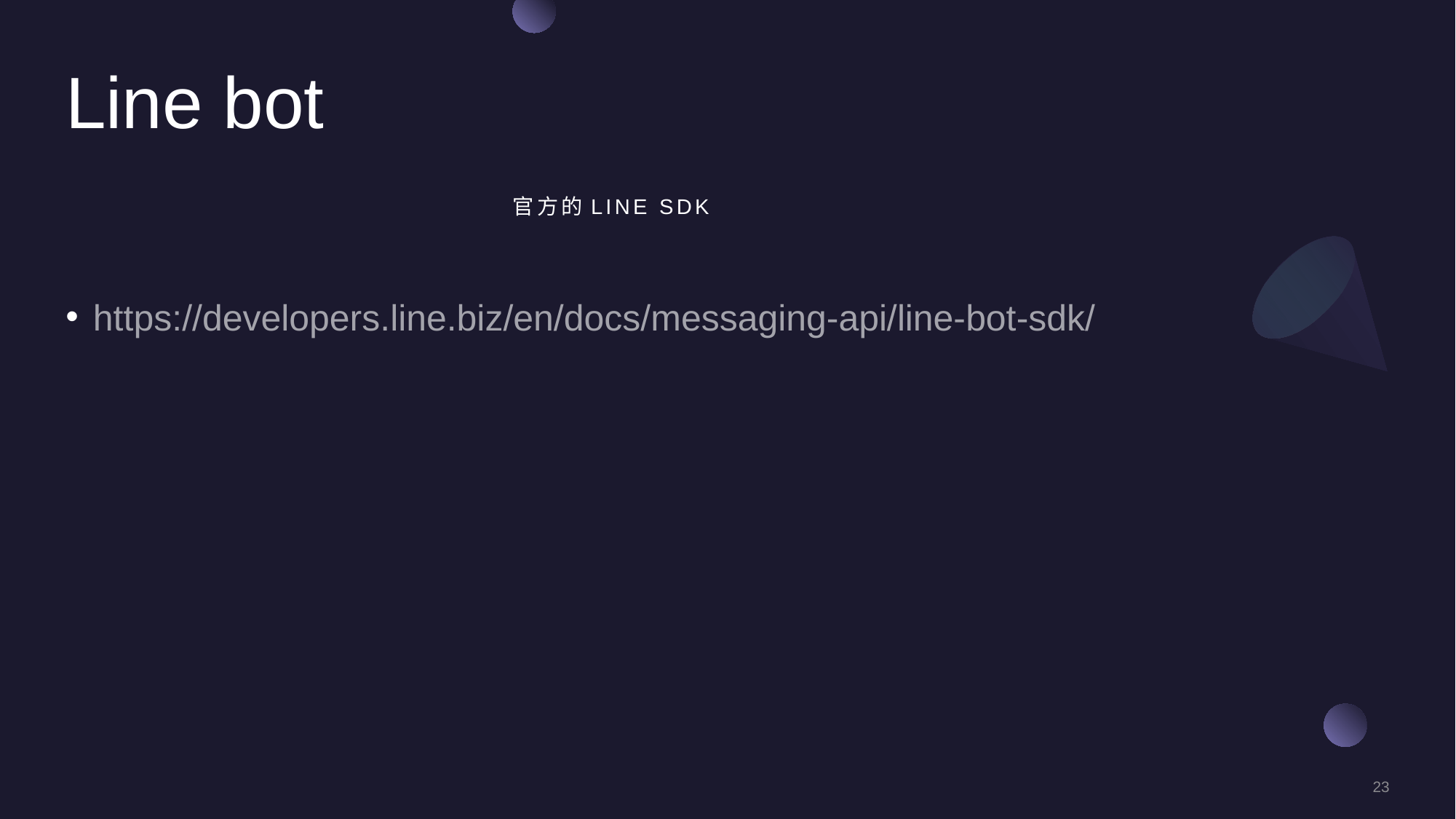

# Line bot
官方的line Sdk

https://developers.line.biz/en/docs/messaging-api/line-bot-sdk/

23